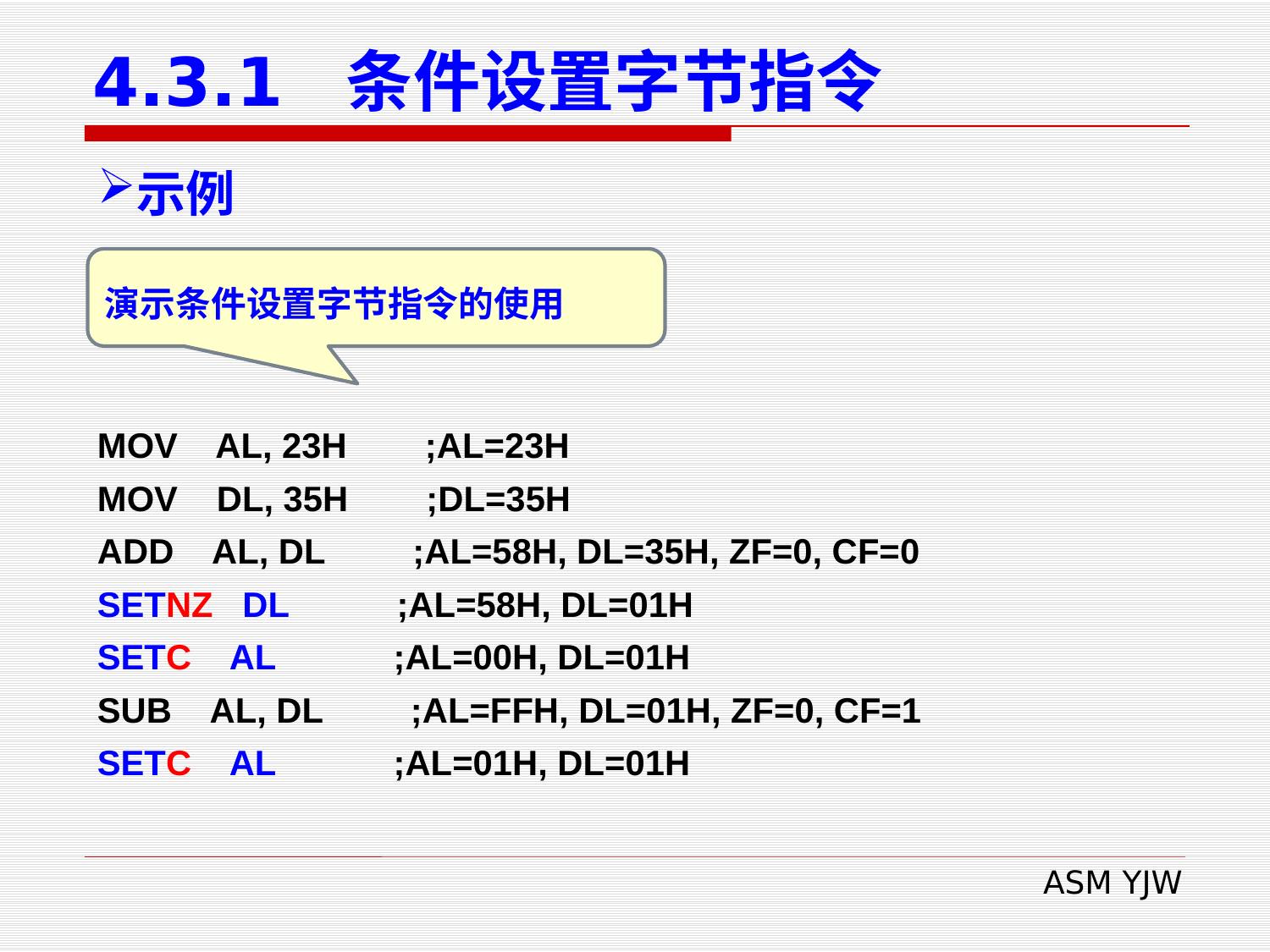

# 4.3.1  条件设置字节指令
示例
演示条件设置字节指令的使用
MOV    AL, 23H        ;AL=23H
MOV    DL, 35H        ;DL=35H
ADD    AL, DL         ;AL=58H, DL=35H, ZF=0, CF=0
SETNZ   DL           ;AL=58H, DL=01H
SETC    AL            ;AL=00H, DL=01H
SUB    AL, DL         ;AL=FFH, DL=01H, ZF=0, CF=1
SETC    AL            ;AL=01H, DL=01H